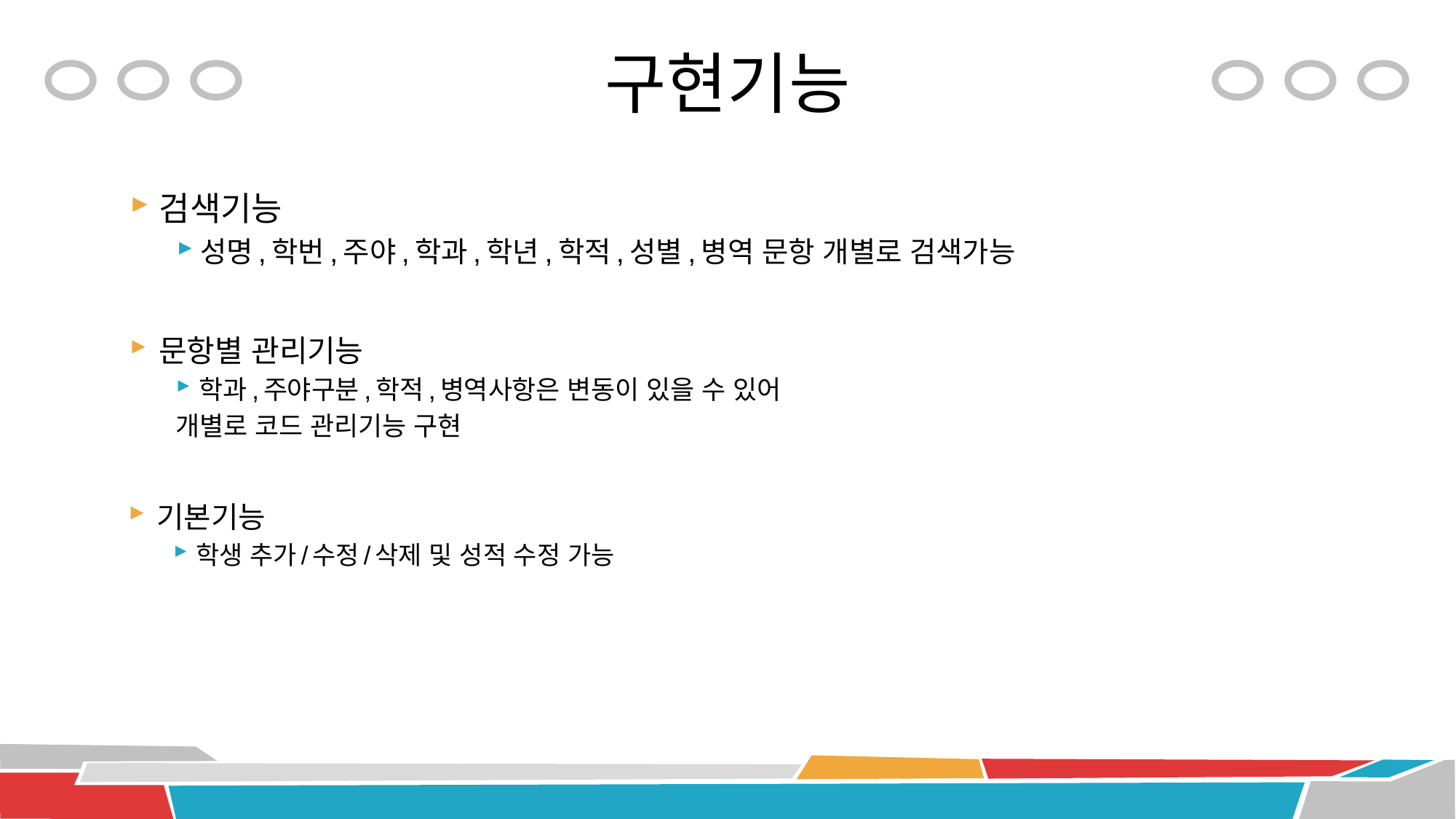

# 구현기능
검색기능
성명,학번,주야,학과,학년,학적,성별,병역 문항 개별로 검색가능

문항별 관리기능
학과,주야구분,학적,병역사항은 변동이 있을 수 있어
	개별로 코드 관리기능 구현

기본기능
학생 추가/수정/삭제 및 성적 수정 가능